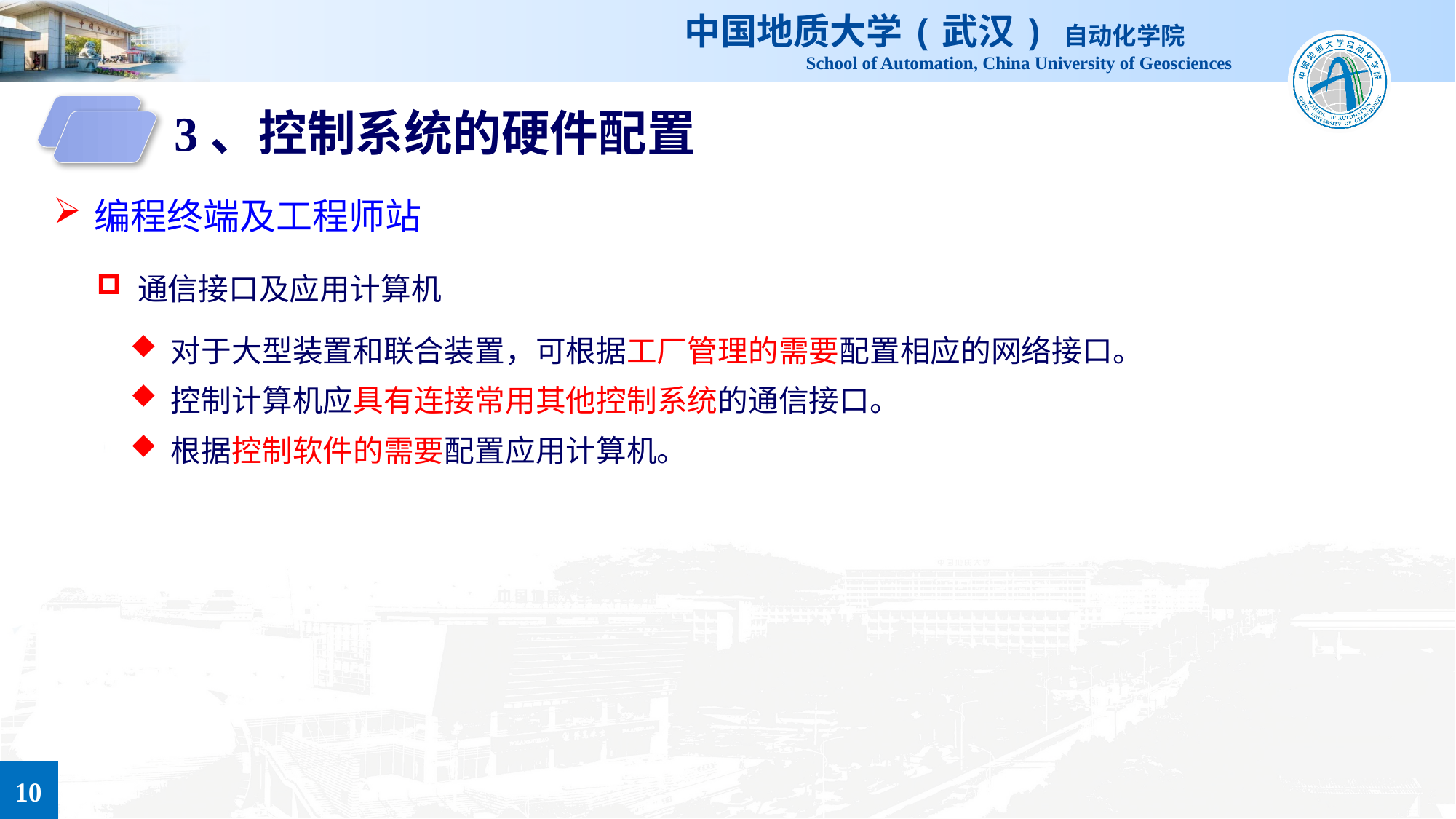

3、控制系统的硬件配置
编程终端及工程师站
通信接口及应用计算机
对于大型装置和联合装置，可根据工厂管理的需要配置相应的网络接口。
控制计算机应具有连接常用其他控制系统的通信接口。
根据控制软件的需要配置应用计算机。

10